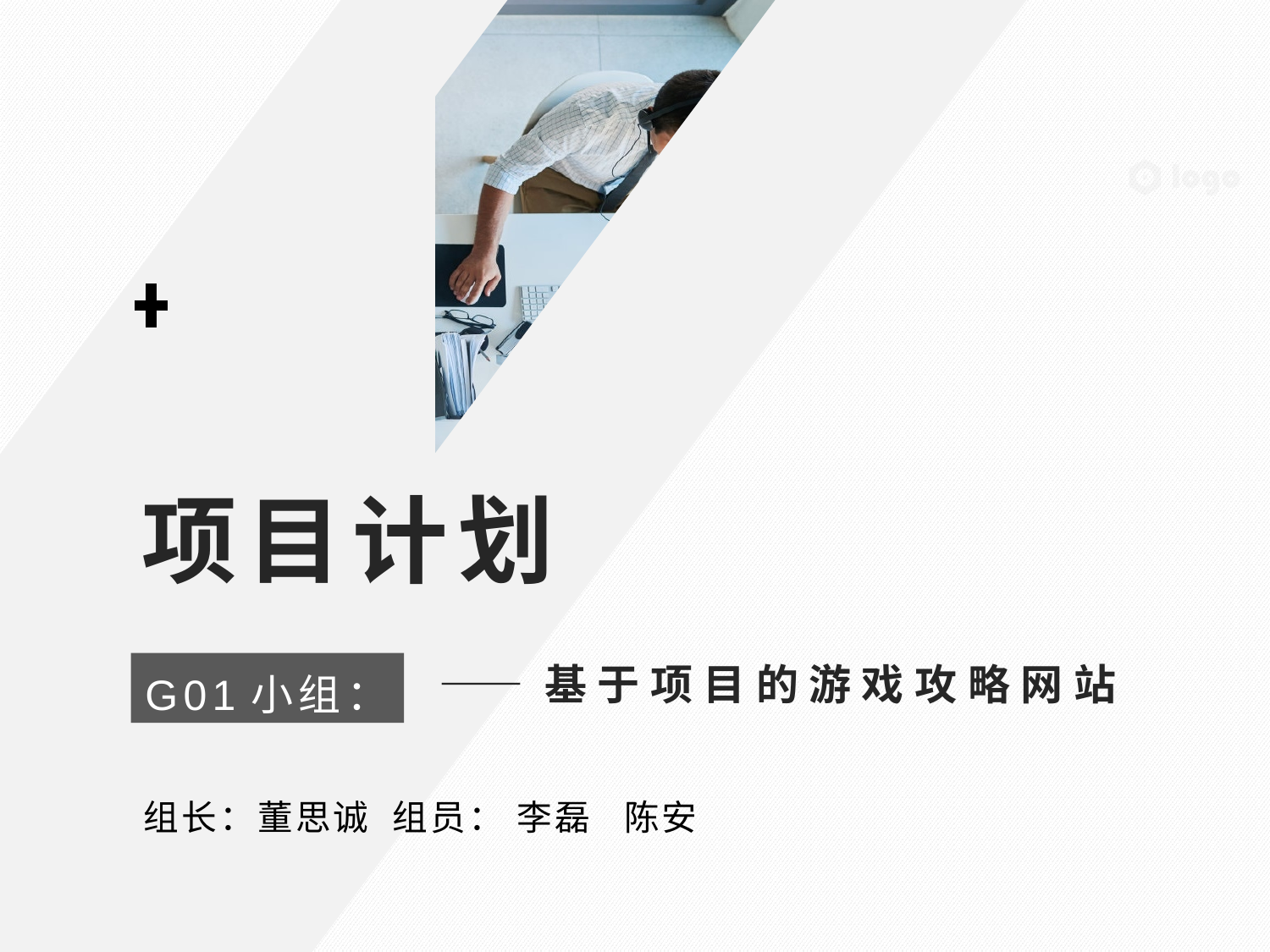

# 项目计划
——基于项目的游戏攻略网站
G01小组：
组长：董思诚  组员： 李磊   陈安